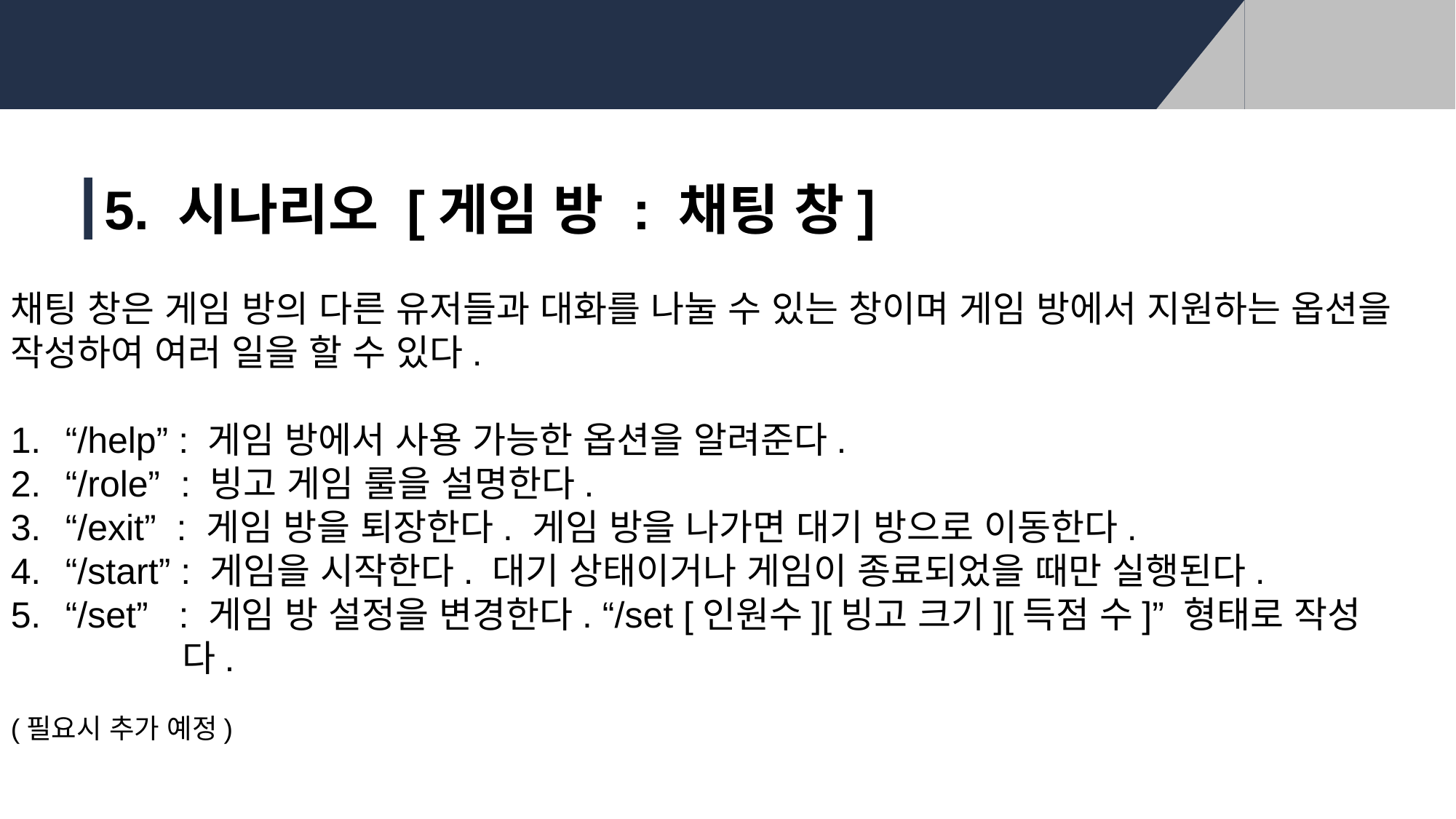

5. 시나리오 [게임 방 : 채팅 창]

채팅 창은 게임 방의 다른 유저들과 대화를 나눌 수 있는 창이며 게임 방에서 지원하는 옵션을 작성하여 여러 일을 할 수 있다.

“/help” : 게임 방에서 사용 가능한 옵션을 알려준다.
“/role”  : 빙고 게임 룰을 설명한다.
“/exit”  : 게임 방을 퇴장한다. 게임 방을 나가면 대기 방으로 이동한다.
“/start” : 게임을 시작한다. 대기 상태이거나 게임이 종료되었을 때만 실행된다.
“/set”   : 게임 방 설정을 변경한다. “/set [인원수][빙고 크기][득점 수]” 형태로 작성
                다.
(필요시 추가 예정)